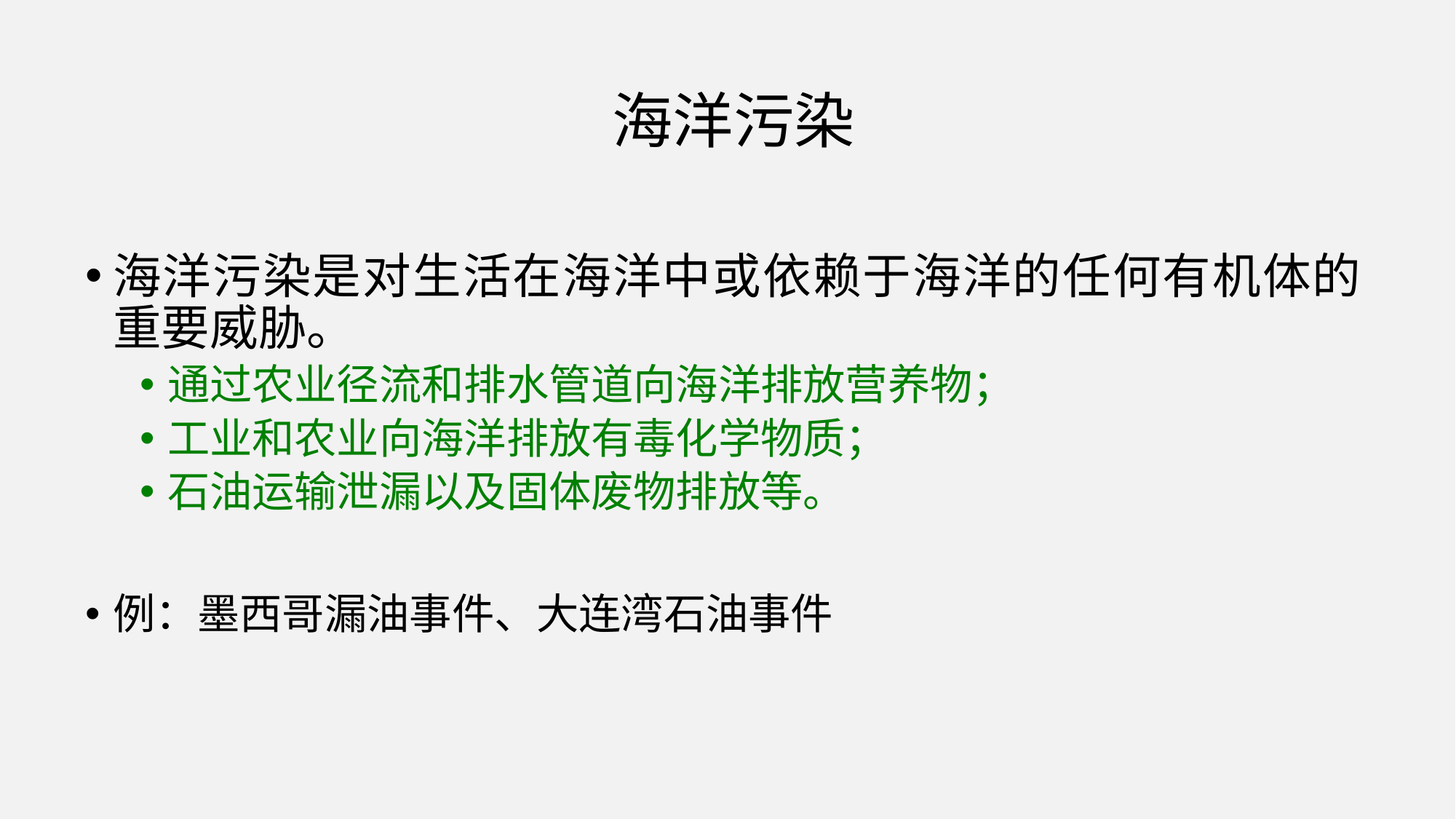

# 海洋污染
海洋污染是对生活在海洋中或依赖于海洋的任何有机体的重要威胁。
通过农业径流和排水管道向海洋排放营养物；
工业和农业向海洋排放有毒化学物质；
石油运输泄漏以及固体废物排放等。

例：墨西哥漏油事件、大连湾石油事件